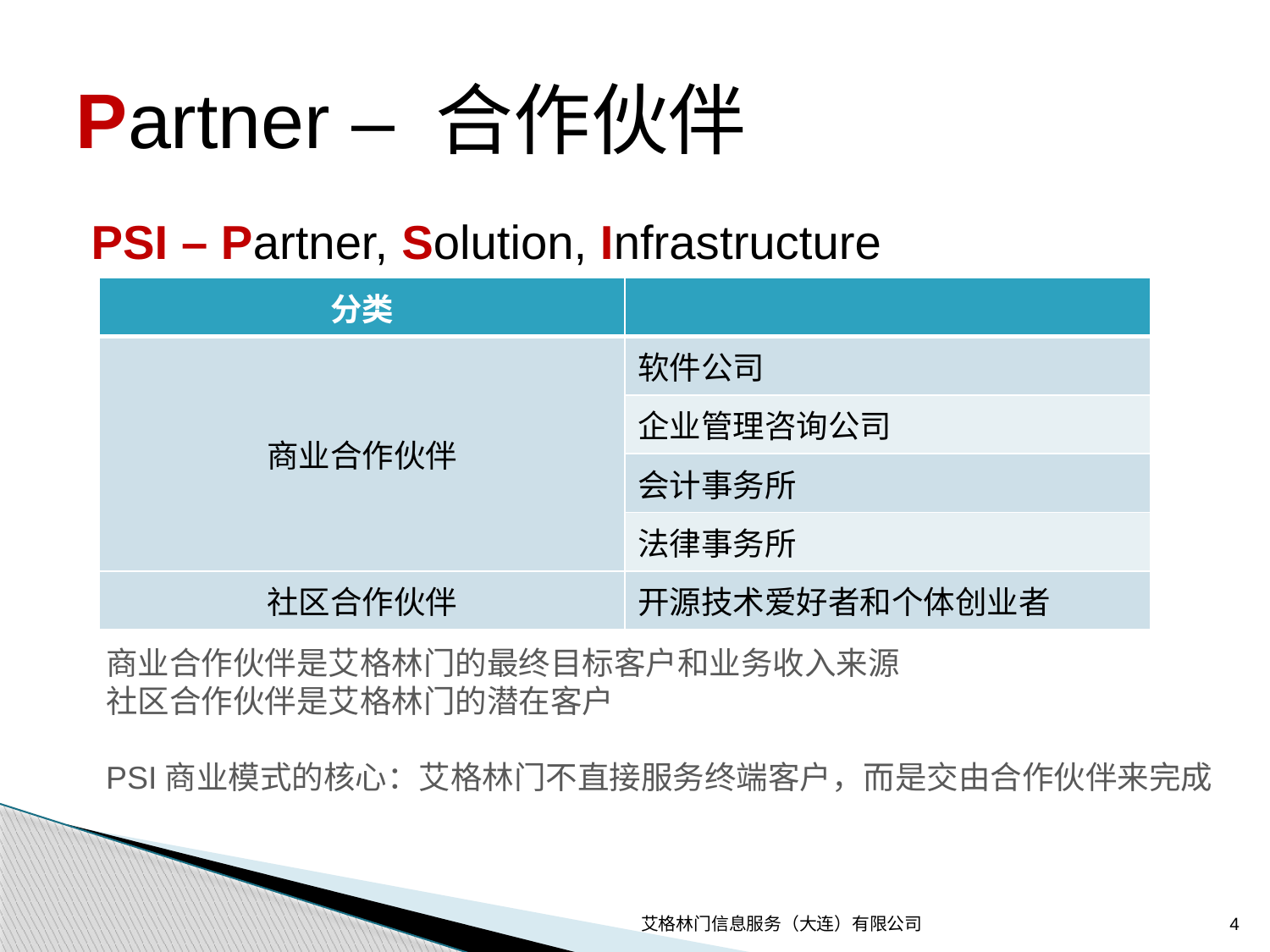

# Partner – 合作伙伴
PSI – Partner, Solution, Infrastructure

| 分类 |  |
| --- | --- |
| 商业合作伙伴 | 软件公司 |
|  | 企业管理咨询公司 |
|  | 会计事务所 |
|  | 法律事务所 |
| 社区合作伙伴 | 开源技术爱好者和个体创业者 |
商业合作伙伴是艾格林门的最终目标客户和业务收入来源
社区合作伙伴是艾格林门的潜在客户

PSI商业模式的核心：艾格林门不直接服务终端客户，而是交由合作伙伴来完成
艾格林门信息服务（大连）有限公司
4